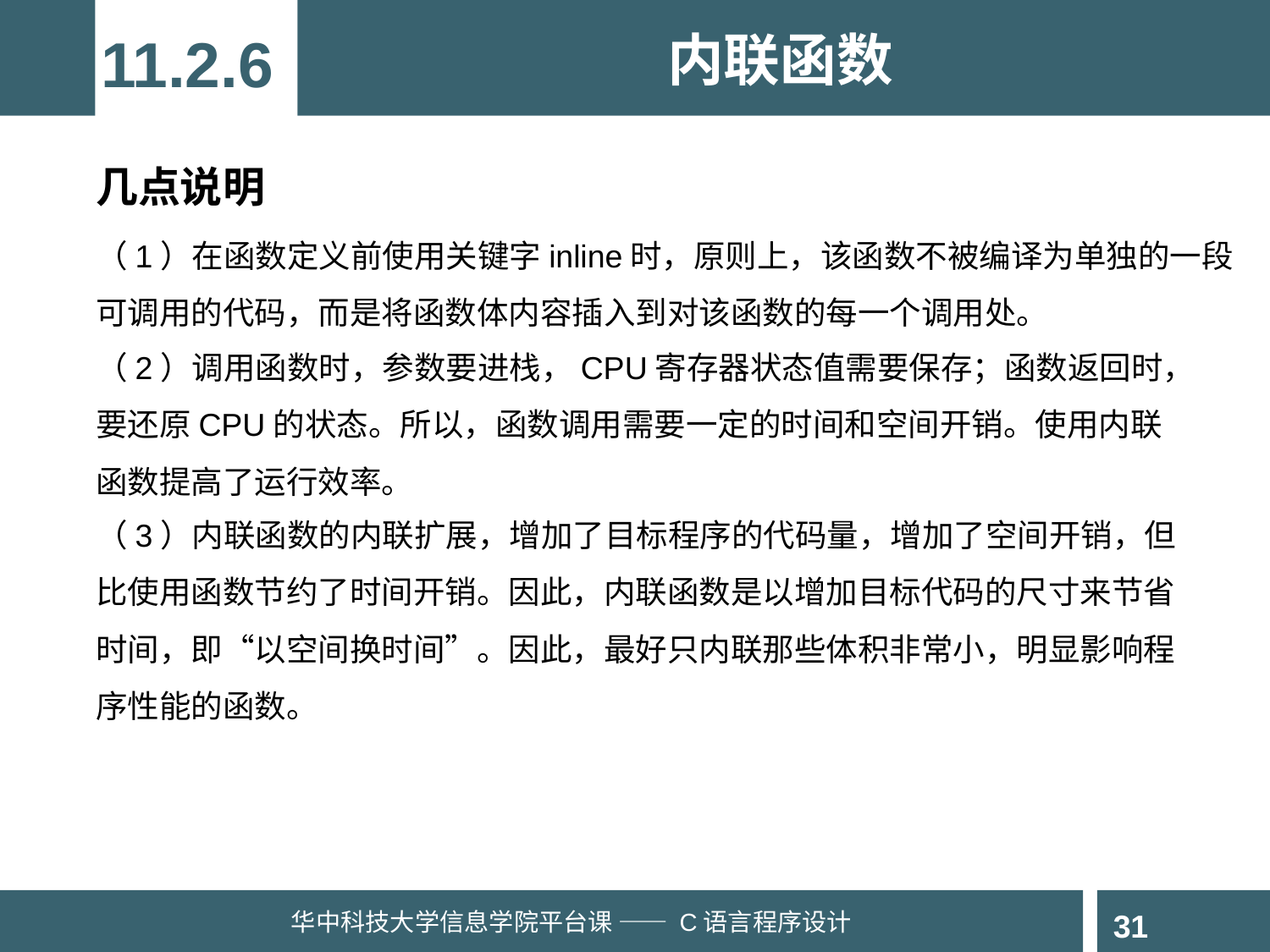

11.2.6
内联函数
几点说明
（1）在函数定义前使用关键字inline时，原则上，该函数不被编译为单独的一段可调用的代码，而是将函数体内容插入到对该函数的每一个调用处。
（2）调用函数时，参数要进栈，CPU寄存器状态值需要保存；函数返回时，要还原CPU的状态。所以，函数调用需要一定的时间和空间开销。使用内联函数提高了运行效率。
（3）内联函数的内联扩展，增加了目标程序的代码量，增加了空间开销，但比使用函数节约了时间开销。因此，内联函数是以增加目标代码的尺寸来节省时间，即“以空间换时间”。因此，最好只内联那些体积非常小，明显影响程序性能的函数。